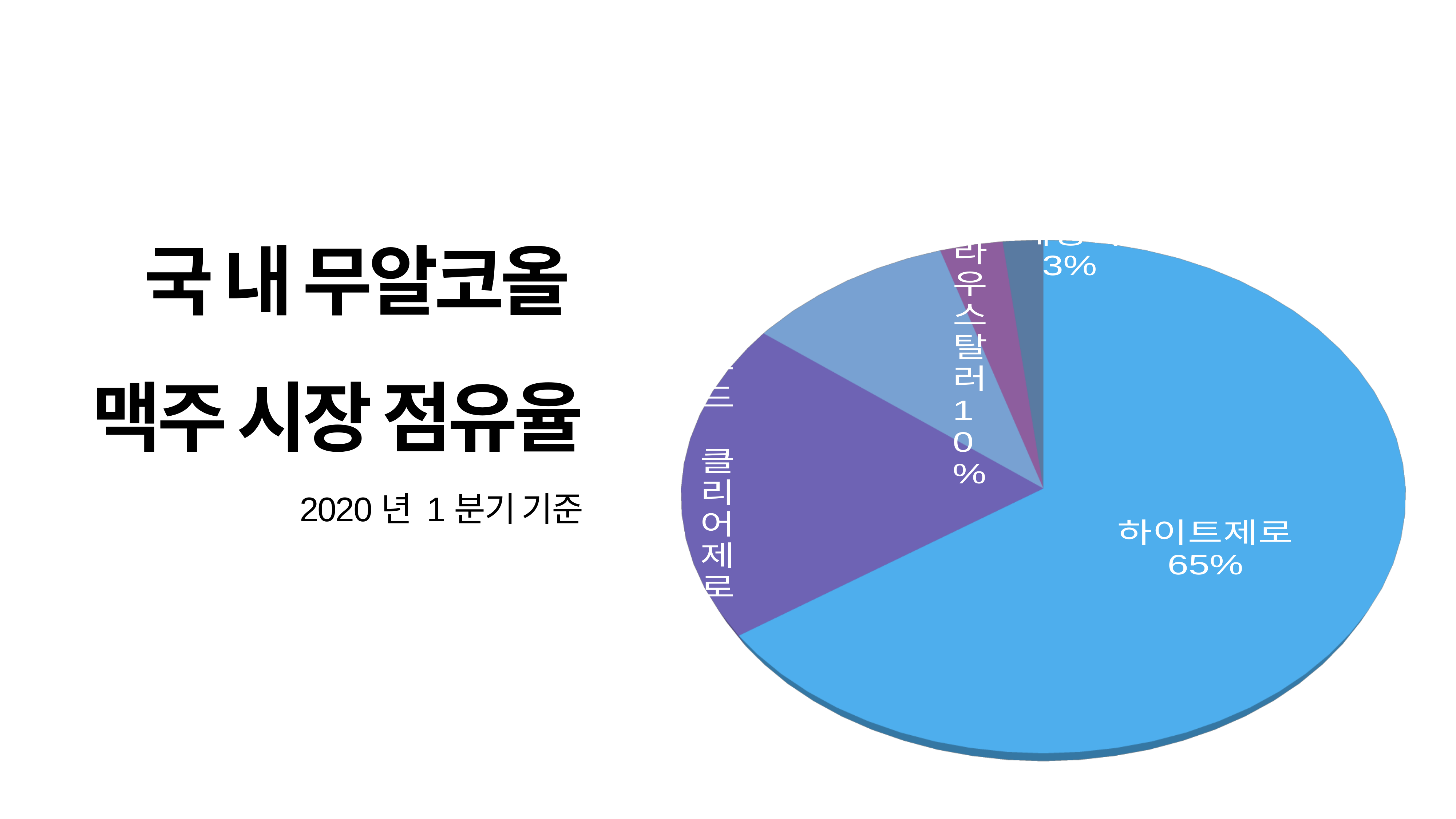

[unsupported chart]

국 내 무알코올
맥주 시장 점유율
2020년 1분기 기준